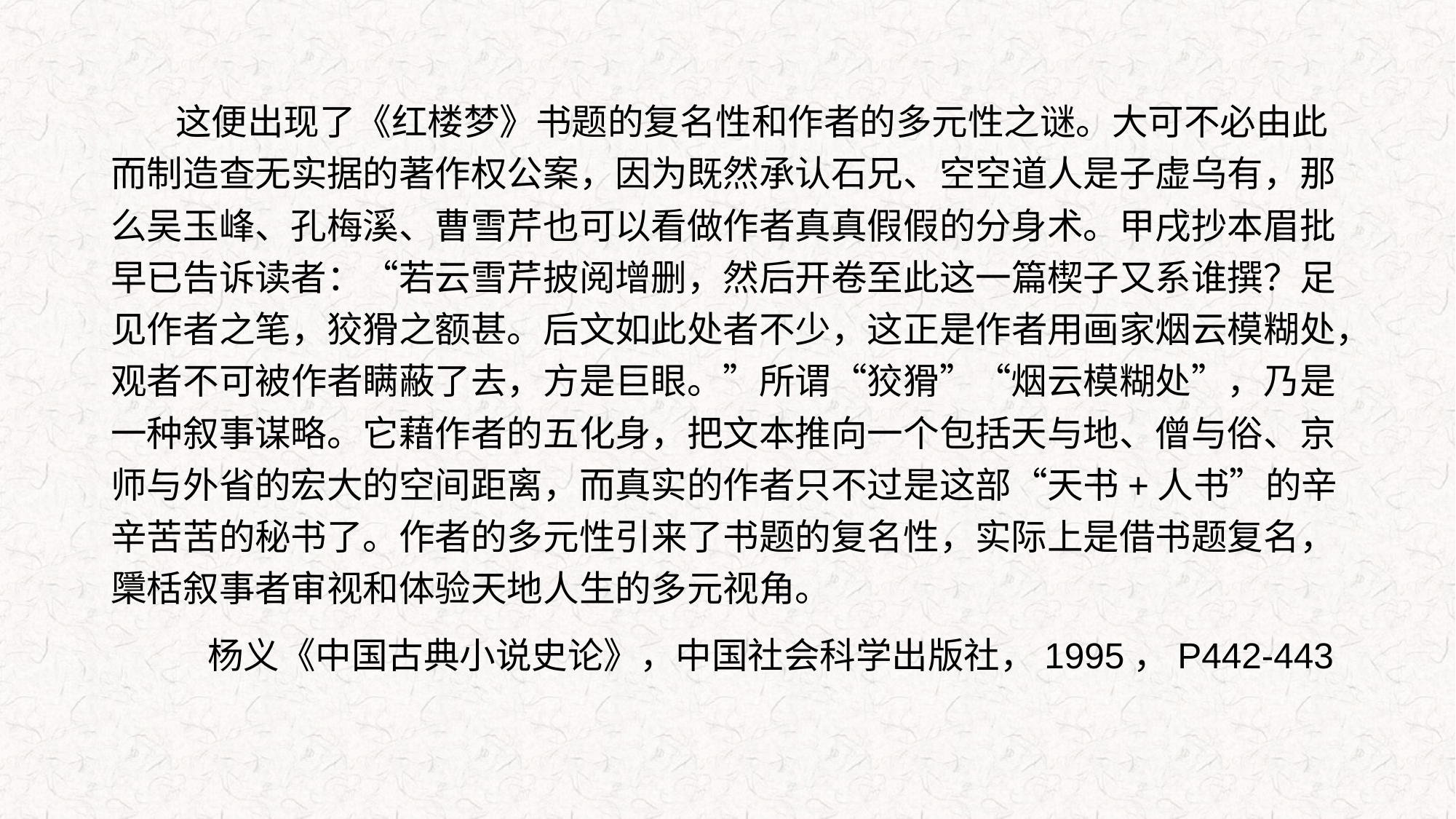

#
       这便出现了《红楼梦》书题的复名性和作者的多元性之谜。大可不必由此而制造查无实据的著作权公案，因为既然承认石兄、空空道人是子虚乌有，那么吴玉峰、孔梅溪、曹雪芹也可以看做作者真真假假的分身术。甲戌抄本眉批早已告诉读者：“若云雪芹披阅增删，然后开卷至此这一篇楔子又系谁撰？足见作者之笔，狡猾之额甚。后文如此处者不少，这正是作者用画家烟云模糊处，观者不可被作者瞒蔽了去，方是巨眼。”所谓“狡猾”“烟云模糊处”，乃是一种叙事谋略。它藉作者的五化身，把文本推向一个包括天与地、僧与俗、京师与外省的宏大的空间距离，而真实的作者只不过是这部“天书+人书”的辛辛苦苦的秘书了。作者的多元性引来了书题的复名性，实际上是借书题复名，檃栝叙事者审视和体验天地人生的多元视角。
           杨义《中国古典小说史论》，中国社会科学出版社，1995，P442-443